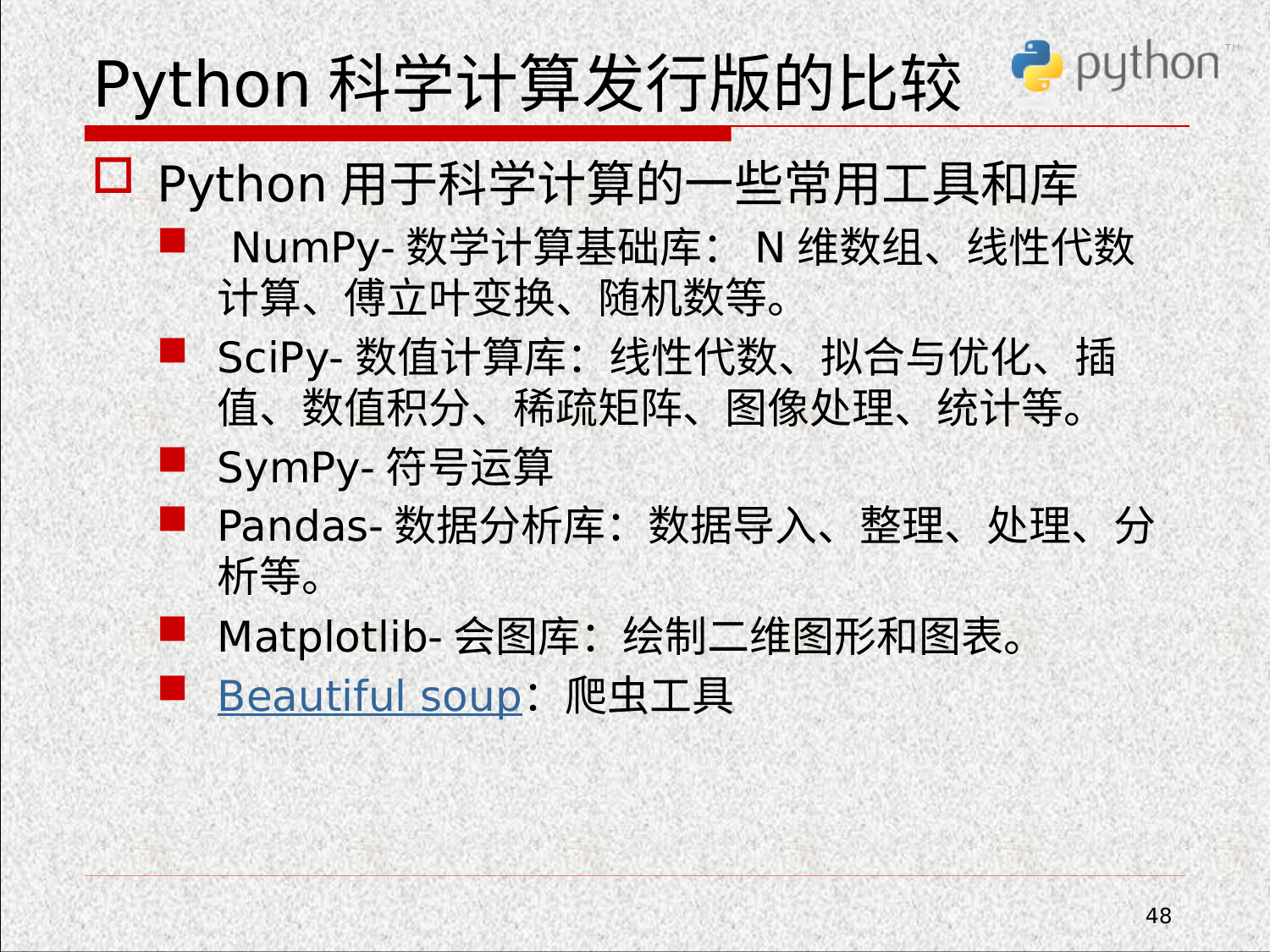

# Python科学计算发行版的比较
Python用于科学计算的一些常用工具和库
 NumPy-数学计算基础库：N维数组、线性代数计算、傅立叶变换、随机数等。
SciPy-数值计算库：线性代数、拟合与优化、插值、数值积分、稀疏矩阵、图像处理、统计等。
SymPy-符号运算
Pandas-数据分析库：数据导入、整理、处理、分析等。
Matplotlib-会图库：绘制二维图形和图表。
Beautiful soup：爬虫工具

48